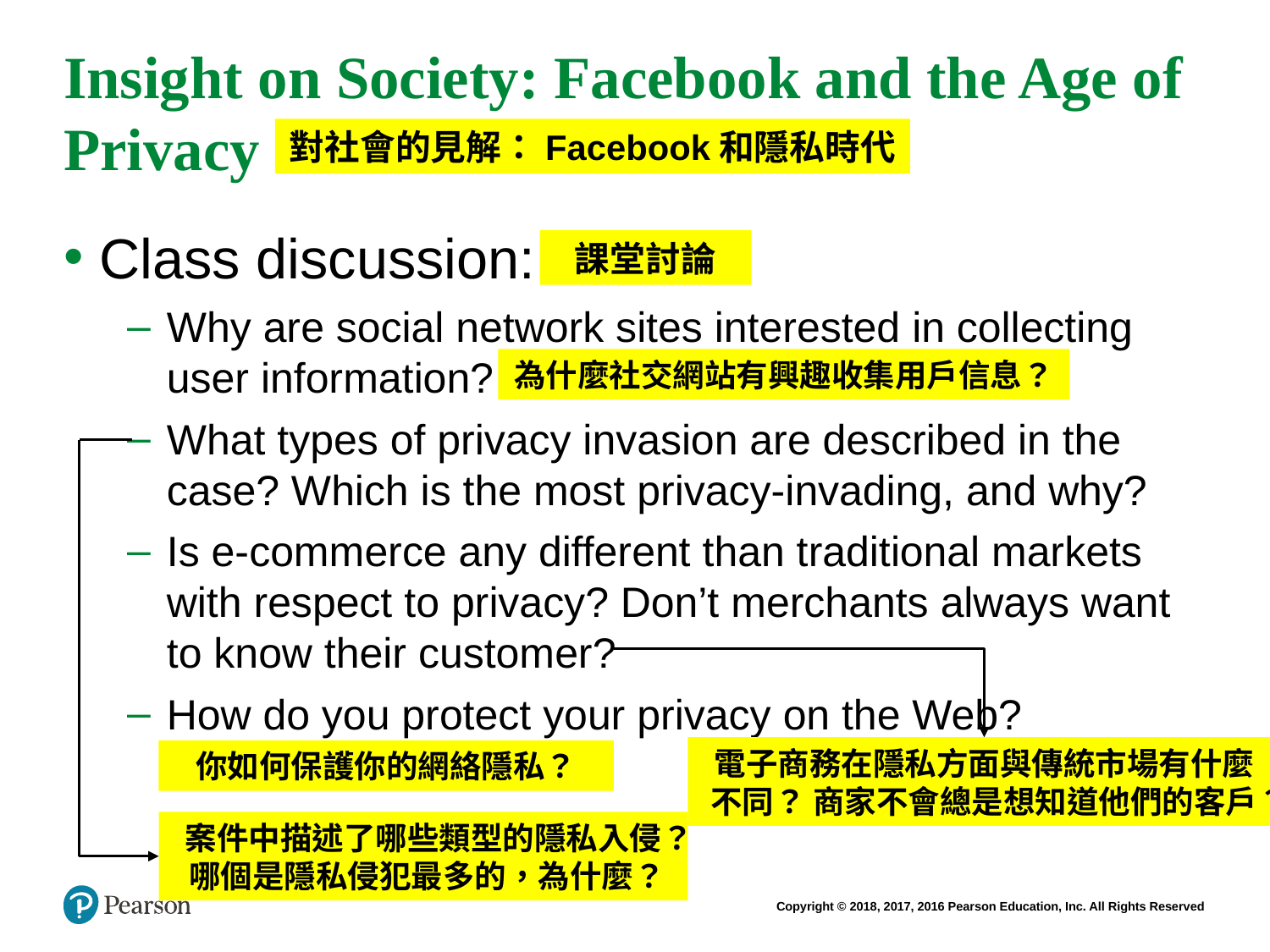

# Insight on Society: Facebook and the Age of Privacy
對社會的見解：Facebook和隱私時代
Class discussion:
Why are social network sites interested in collecting user information?
What types of privacy invasion are described in the case? Which is the most privacy-invading, and why?
Is e-commerce any different than traditional markets with respect to privacy? Don’t merchants always want to know their customer?
How do you protect your privacy on the Web?

課堂討論
為什麼社交網站有興趣收集用戶信息？
電子商務在隱私方面與傳統市場有什麼不同？ 商家不會總是想知道他們的客戶？
你如何保護你的網絡隱私？
案件中描述了哪些類型的隱私入侵？ 哪個是隱私侵犯最多的，為什麼？